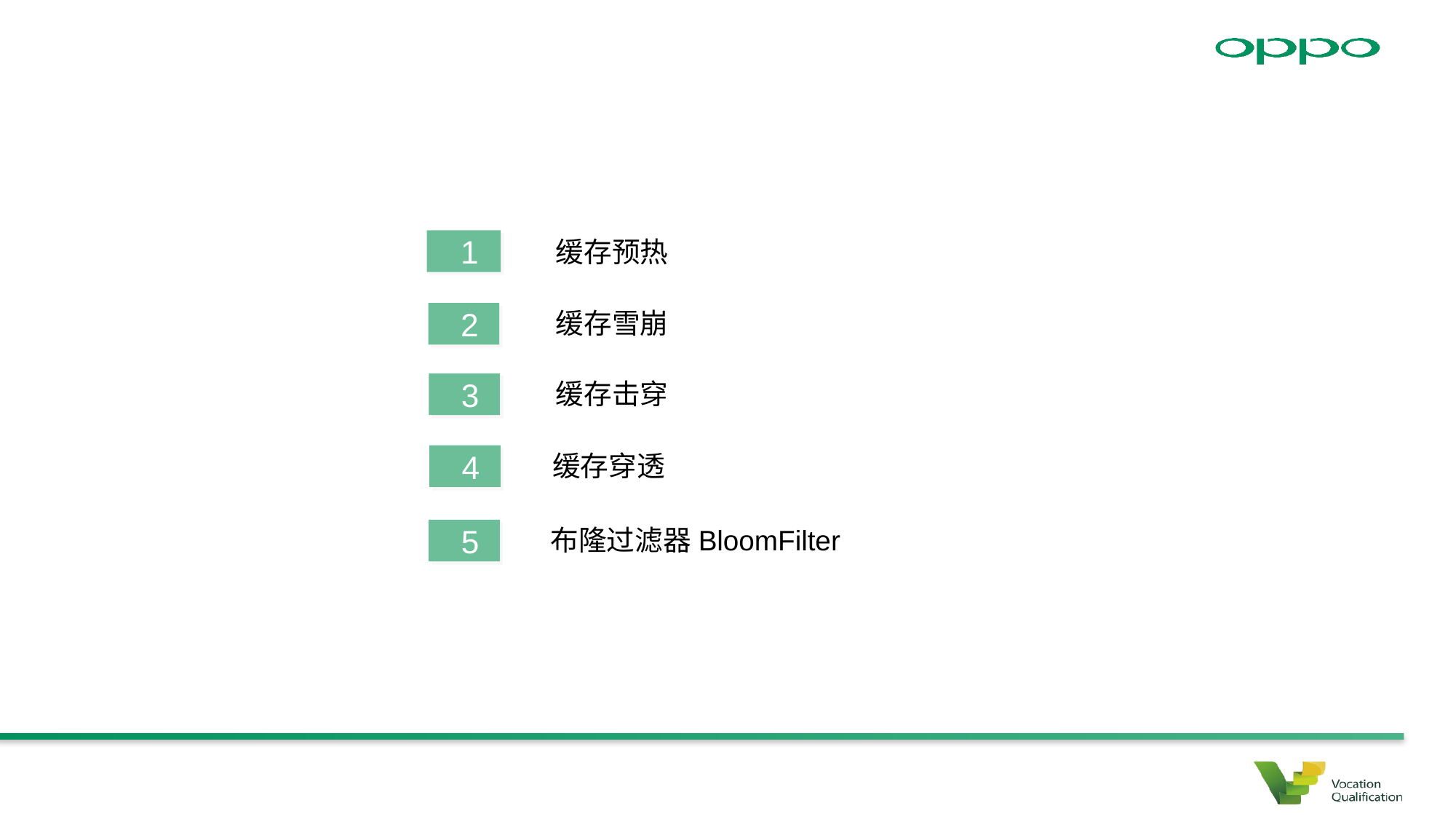

3
4
 缓存预热
1
3
3
 缓存雪崩
4
2
3
 缓存击穿
4
3
3
缓存穿透
4
4
3
布隆过滤器BloomFilter
4
5